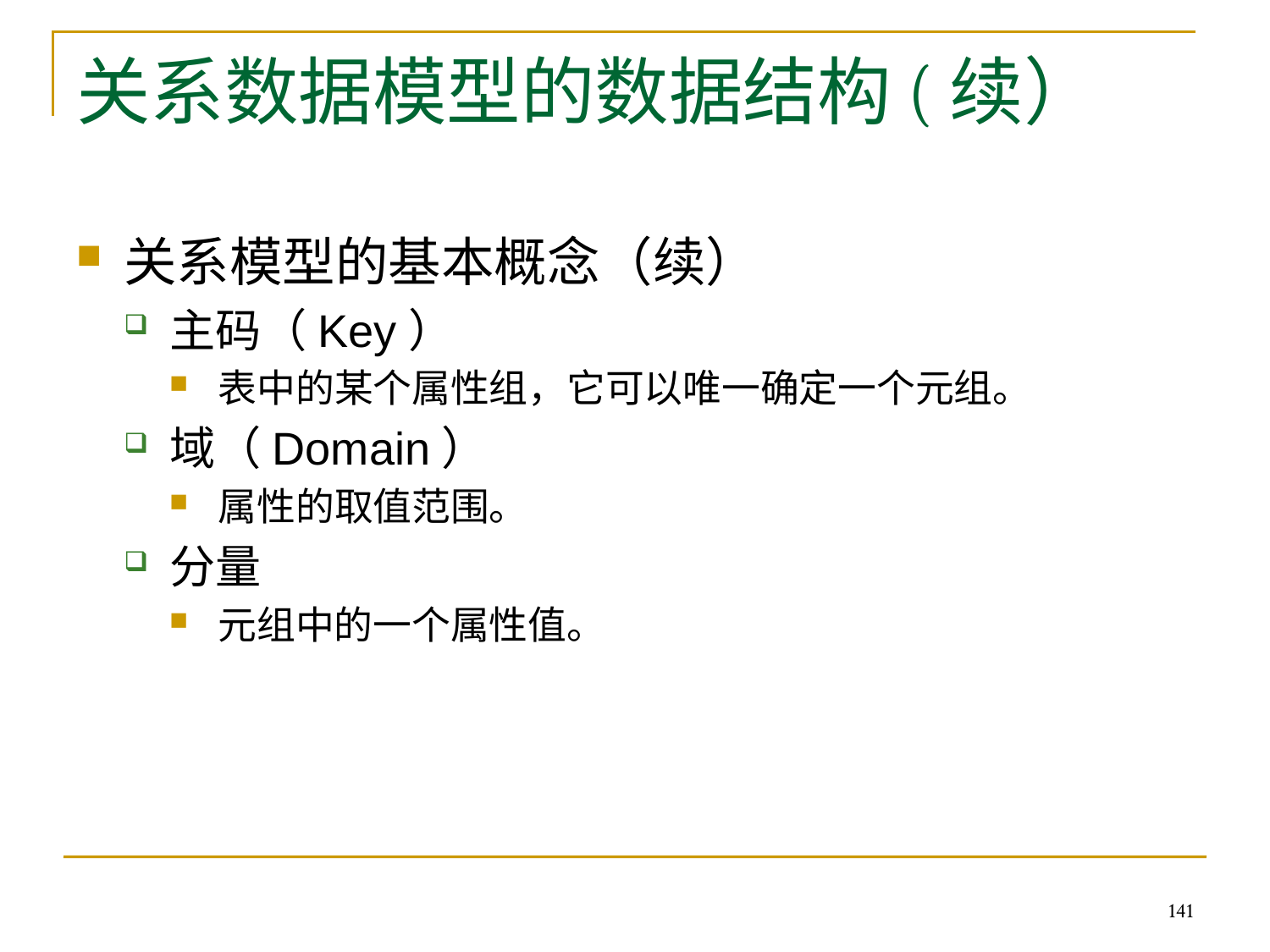

# 关系数据模型的数据结构(续）
关系模型的基本概念（续）
主码（Key）
表中的某个属性组，它可以唯一确定一个元组。
域（Domain）
属性的取值范围。
分量
元组中的一个属性值。
141